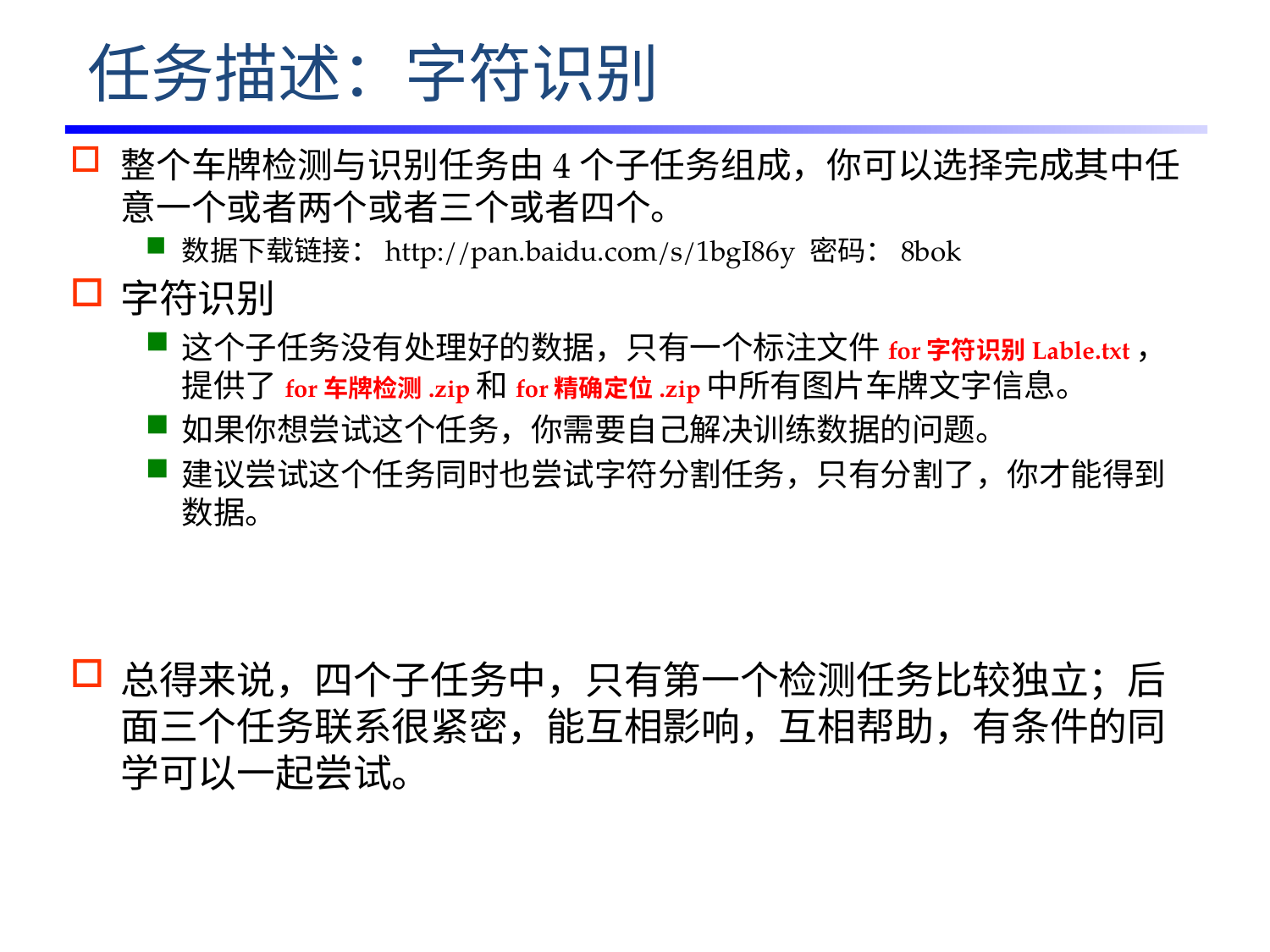

# 任务描述：字符识别
整个车牌检测与识别任务由4个子任务组成，你可以选择完成其中任意一个或者两个或者三个或者四个。
数据下载链接：http://pan.baidu.com/s/1bgI86y 密码：8bok
字符识别
这个子任务没有处理好的数据，只有一个标注文件for字符识别Lable.txt，提供了for车牌检测.zip和for精确定位.zip中所有图片车牌文字信息。
如果你想尝试这个任务，你需要自己解决训练数据的问题。
建议尝试这个任务同时也尝试字符分割任务，只有分割了，你才能得到数据。

总得来说，四个子任务中，只有第一个检测任务比较独立；后面三个任务联系很紧密，能互相影响，互相帮助，有条件的同学可以一起尝试。